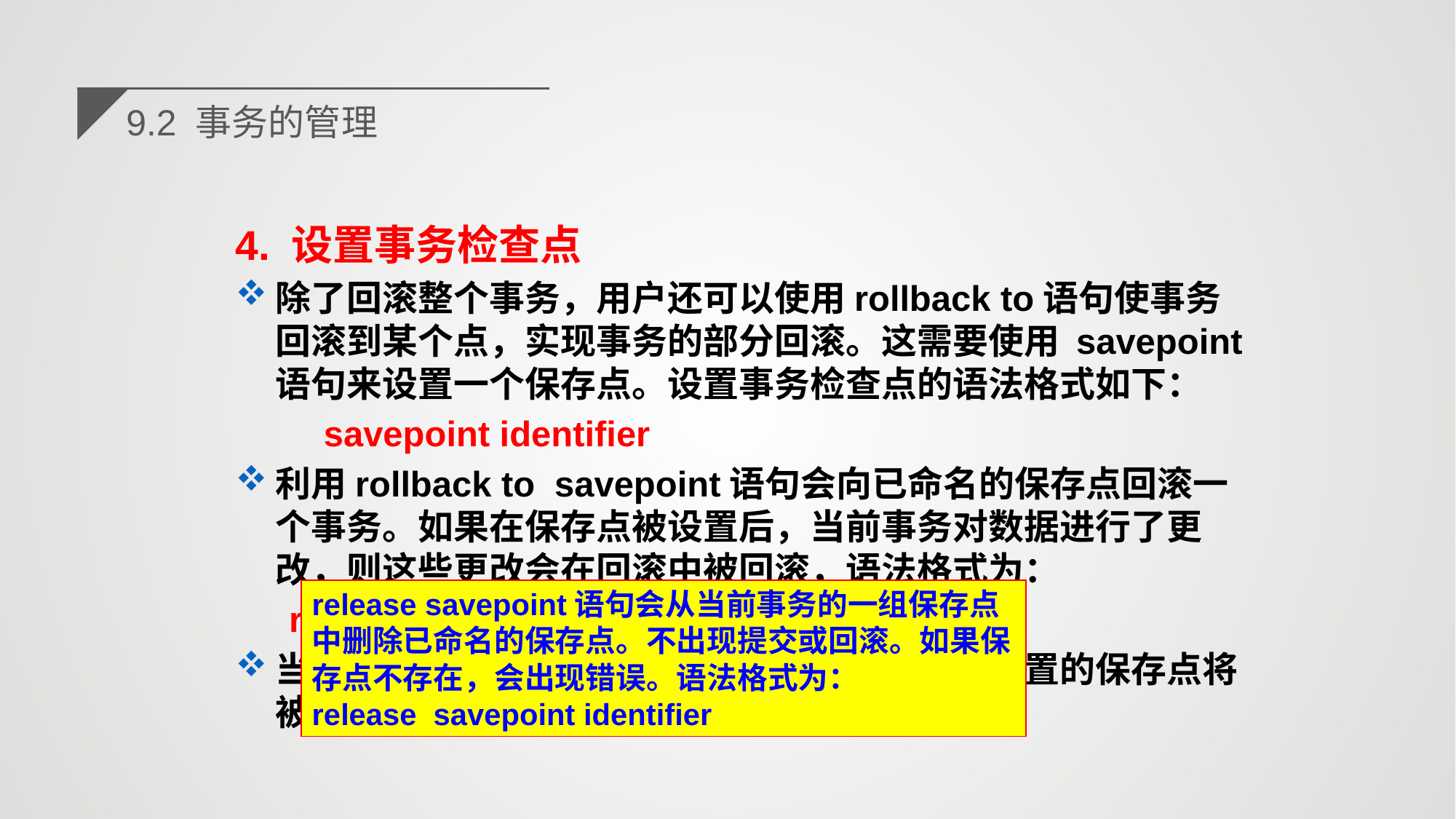

9.2 事务的管理

4. 设置事务检查点
除了回滚整个事务，用户还可以使用rollback to语句使事务回滚到某个点，实现事务的部分回滚。这需要使用 savepoint语句来设置一个保存点。设置事务检查点的语法格式如下：
         savepoint identifier
利用rollback to  savepoint语句会向已命名的保存点回滚一个事务。如果在保存点被设置后，当前事务对数据进行了更改，则这些更改会在回滚中被回滚，语法格式为：
rollback [work] to  savepoint identifier
当事务回滚到某个保存点后，在该保存点之后设置的保存点将被删除。
release savepoint语句会从当前事务的一组保存点中删除已命名的保存点。不出现提交或回滚。如果保存点不存在，会出现错误。语法格式为：
release  savepoint identifier